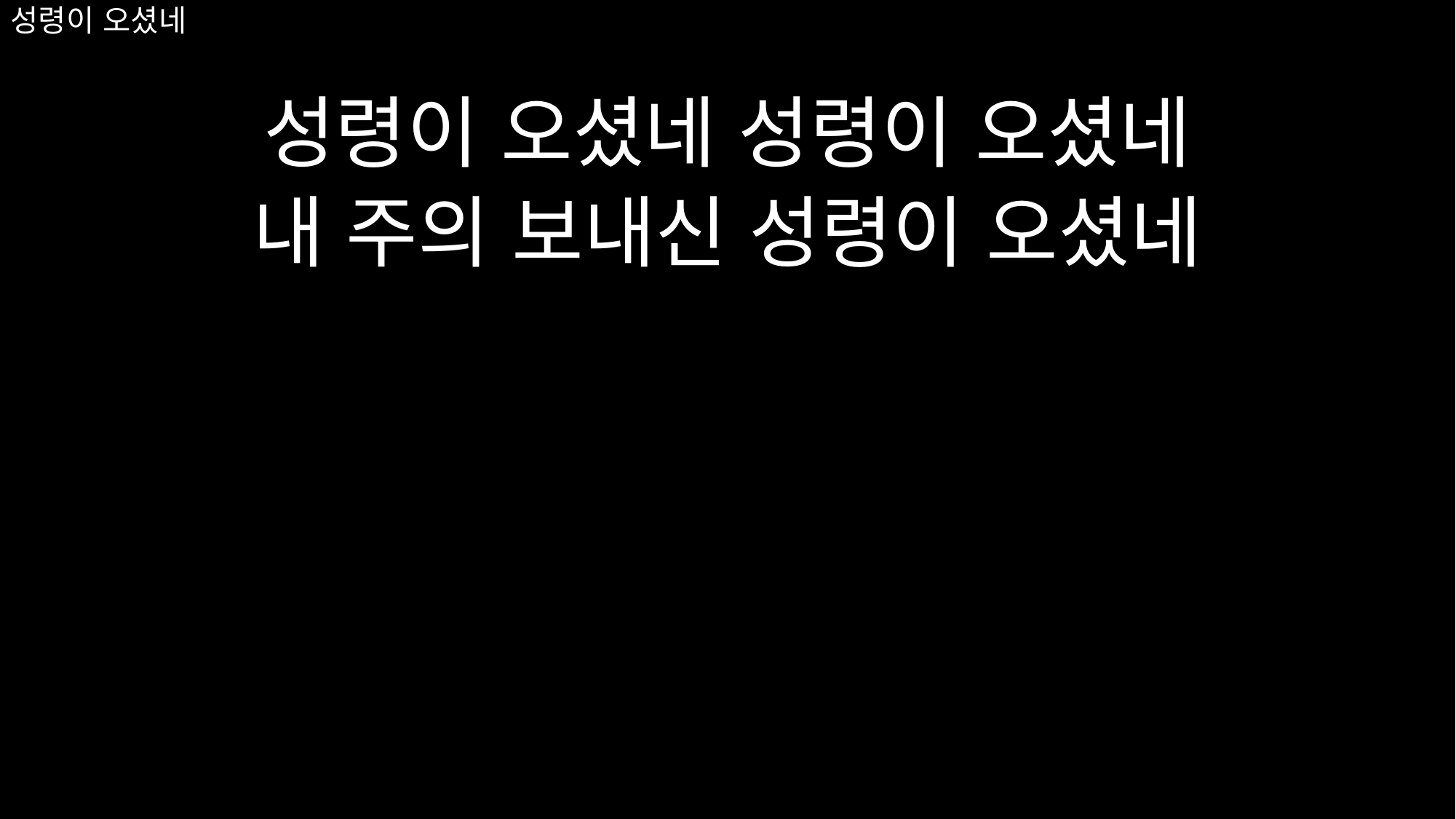

# 성령이 오셨네
성령이 오셨네 성령이 오셨네
내 주의 보내신 성령이 오셨네